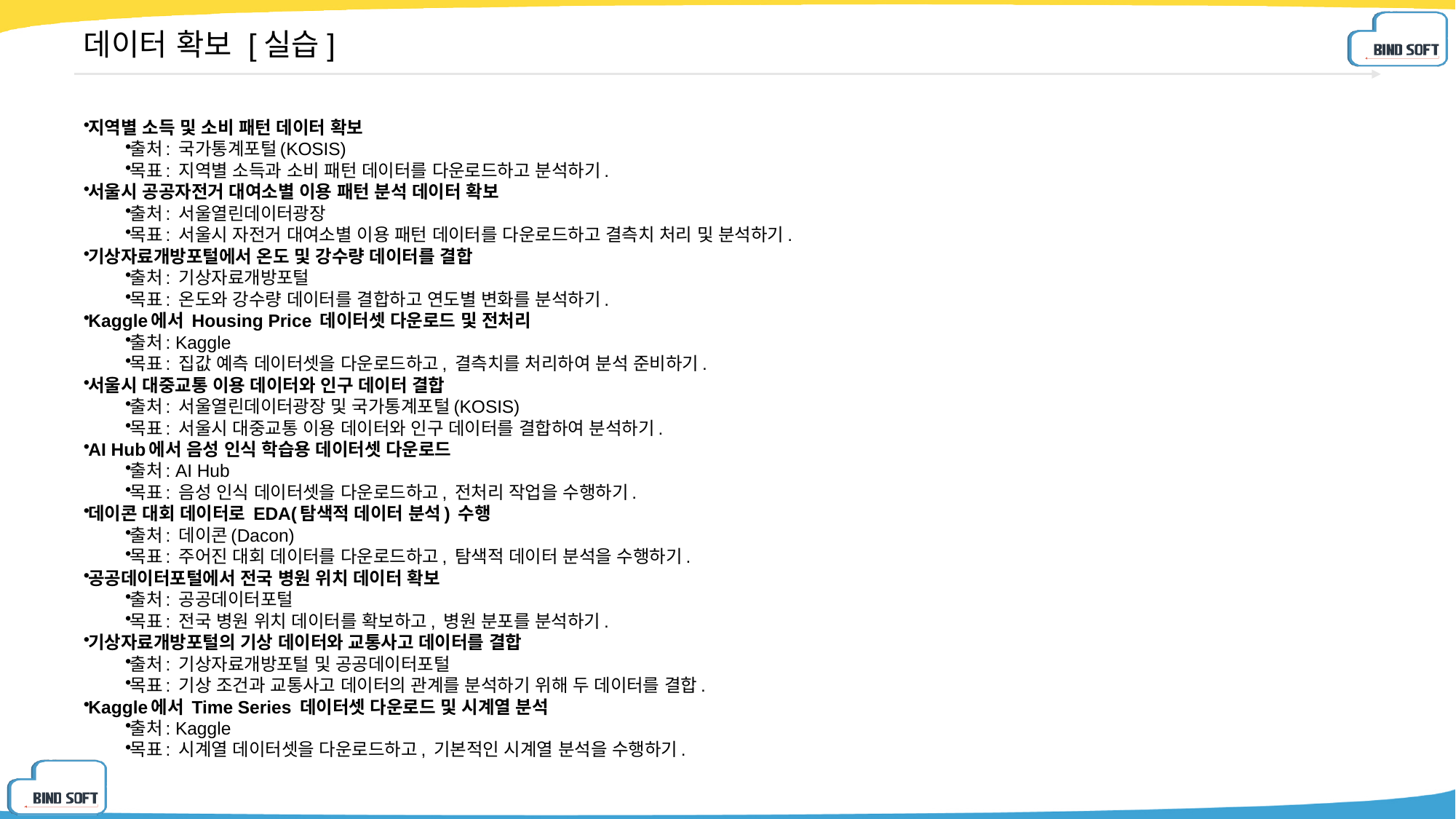

# 데이터 확보 [실습]
지역별 소득 및 소비 패턴 데이터 확보
출처: 국가통계포털(KOSIS)
목표: 지역별 소득과 소비 패턴 데이터를 다운로드하고 분석하기.
서울시 공공자전거 대여소별 이용 패턴 분석 데이터 확보
출처: 서울열린데이터광장
목표: 서울시 자전거 대여소별 이용 패턴 데이터를 다운로드하고 결측치 처리 및 분석하기.
기상자료개방포털에서 온도 및 강수량 데이터를 결합
출처: 기상자료개방포털
목표: 온도와 강수량 데이터를 결합하고 연도별 변화를 분석하기.
Kaggle에서 Housing Price 데이터셋 다운로드 및 전처리
출처: Kaggle
목표: 집값 예측 데이터셋을 다운로드하고, 결측치를 처리하여 분석 준비하기.
서울시 대중교통 이용 데이터와 인구 데이터 결합
출처: 서울열린데이터광장 및 국가통계포털(KOSIS)
목표: 서울시 대중교통 이용 데이터와 인구 데이터를 결합하여 분석하기.
AI Hub에서 음성 인식 학습용 데이터셋 다운로드
출처: AI Hub
목표: 음성 인식 데이터셋을 다운로드하고, 전처리 작업을 수행하기.
데이콘 대회 데이터로 EDA(탐색적 데이터 분석) 수행
출처: 데이콘(Dacon)
목표: 주어진 대회 데이터를 다운로드하고, 탐색적 데이터 분석을 수행하기.
공공데이터포털에서 전국 병원 위치 데이터 확보
출처: 공공데이터포털
목표: 전국 병원 위치 데이터를 확보하고, 병원 분포를 분석하기.
기상자료개방포털의 기상 데이터와 교통사고 데이터를 결합
출처: 기상자료개방포털 및 공공데이터포털
목표: 기상 조건과 교통사고 데이터의 관계를 분석하기 위해 두 데이터를 결합.
Kaggle에서 Time Series 데이터셋 다운로드 및 시계열 분석
출처: Kaggle
목표: 시계열 데이터셋을 다운로드하고, 기본적인 시계열 분석을 수행하기.